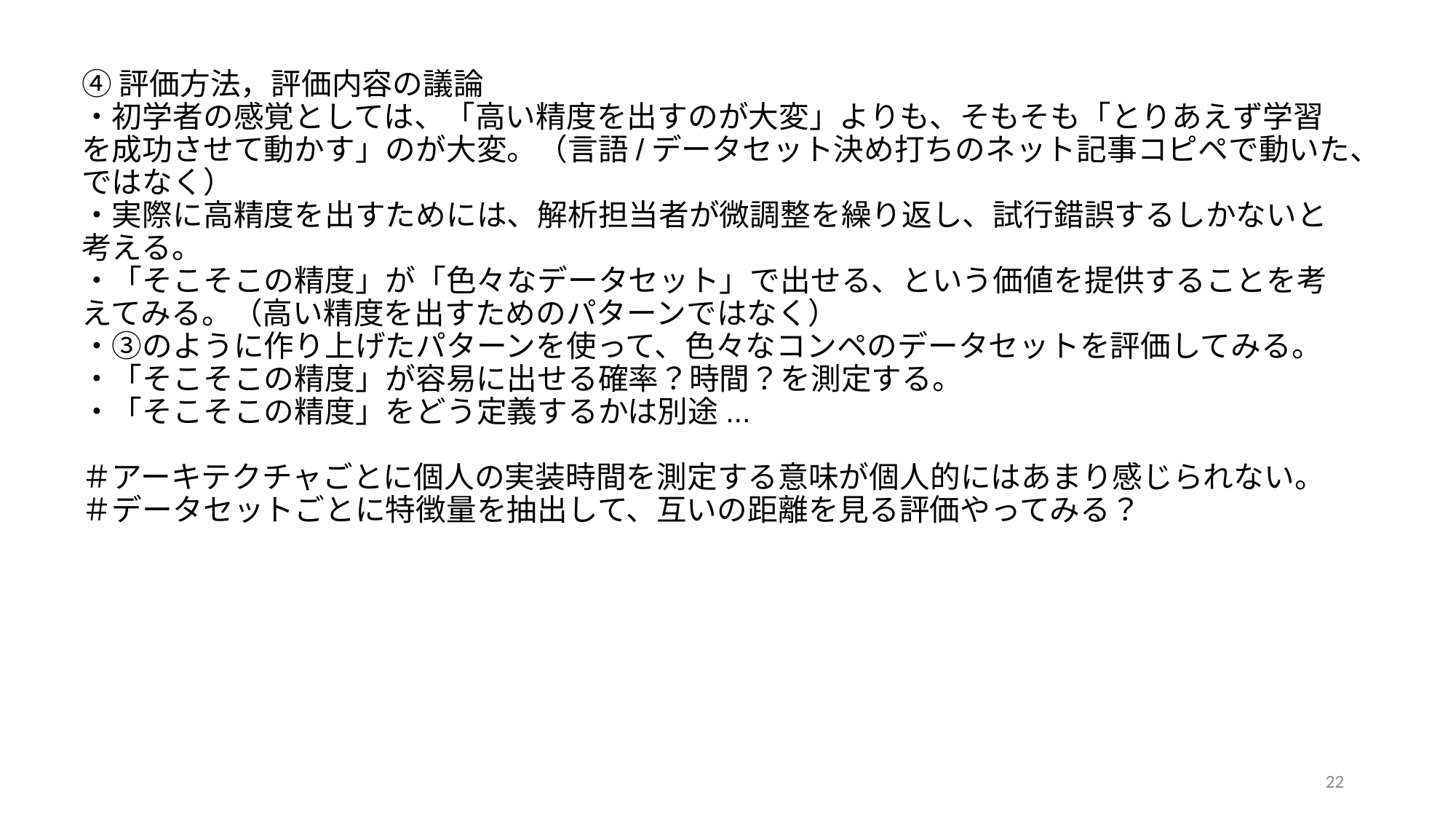

# ④評価方法，評価内容の議論 ・初学者の感覚としては、「高い精度を出すのが大変」よりも、そもそも「とりあえず学習を成功させて動かす」のが大変。（言語/データセット決め打ちのネット記事コピペで動いた、ではなく） ・実際に高精度を出すためには、解析担当者が微調整を繰り返し、試行錯誤するしかないと考える。 ・「そこそこの精度」が「色々なデータセット」で出せる、という価値を提供することを考えてみる。（高い精度を出すためのパターンではなく） ・③のように作り上げたパターンを使って、色々なコンペのデータセットを評価してみる。 ・「そこそこの精度」が容易に出せる確率？時間？を測定する。 ・「そこそこの精度」をどう定義するかは別途... ＃アーキテクチャごとに個人の実装時間を測定する意味が個人的にはあまり感じられない。 ＃データセットごとに特徴量を抽出して、互いの距離を見る評価やってみる？
22